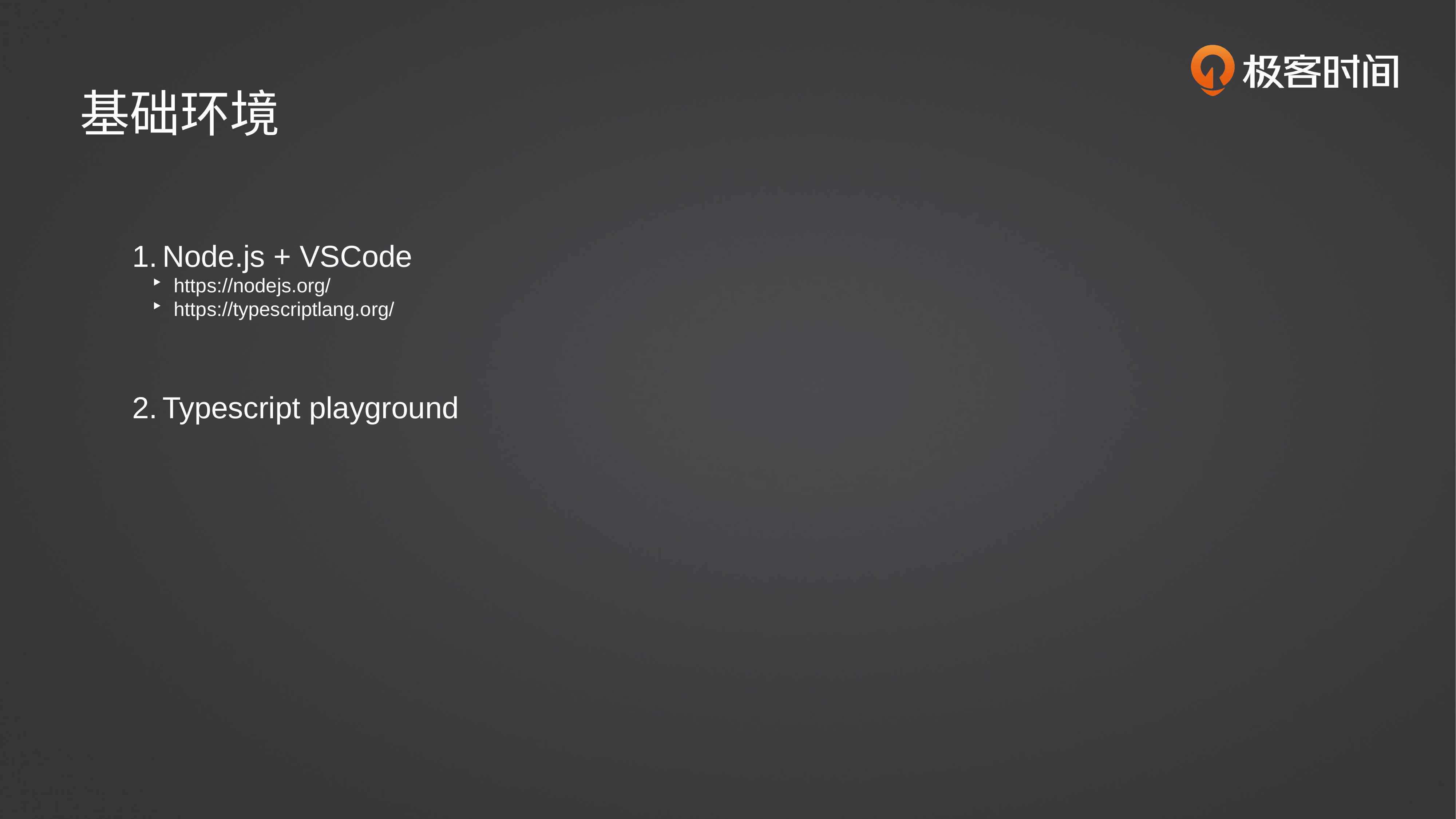

基础环境
Node.js + VSCode
https://nodejs.org/
https://typescriptlang.org/
Typescript playground